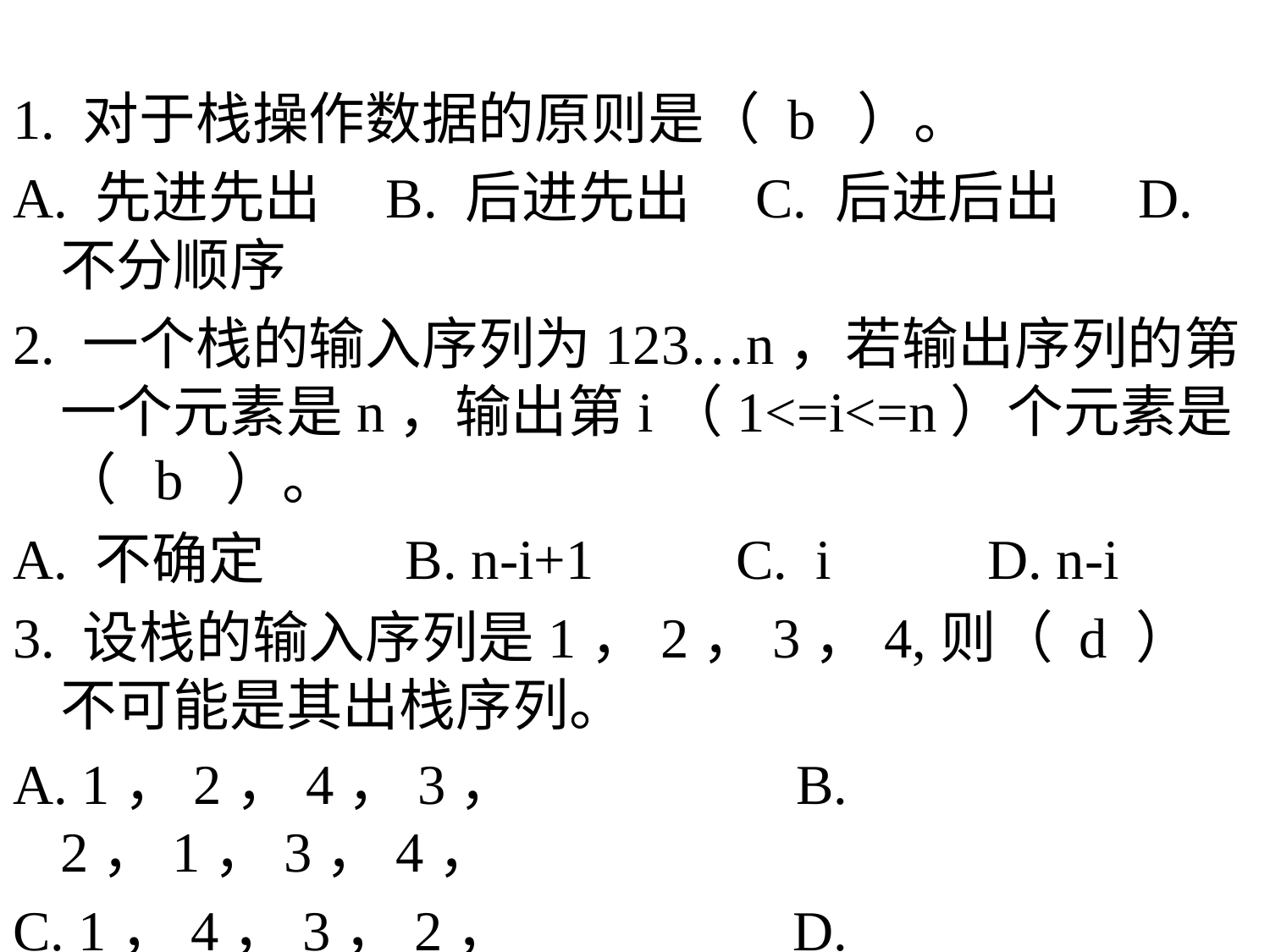

1. 对于栈操作数据的原则是（ b  ）。
A. 先进先出    B. 后进先出    C. 后进后出     D. 不分顺序
2. 一个栈的输入序列为123…n，若输出序列的第一个元素是n，输出第i（1<=i<=n）个元素是（  b  ）。
A. 不确定          B. n-i+1          C.  i           D. n-i
3. 设栈的输入序列是1，2，3，4,则（ d ）不可能是其出栈序列。
A. 1，2，4，3，                     B. 2，1，3，4，
C. 1，4，3，2，                     D. 4，3，1，2，